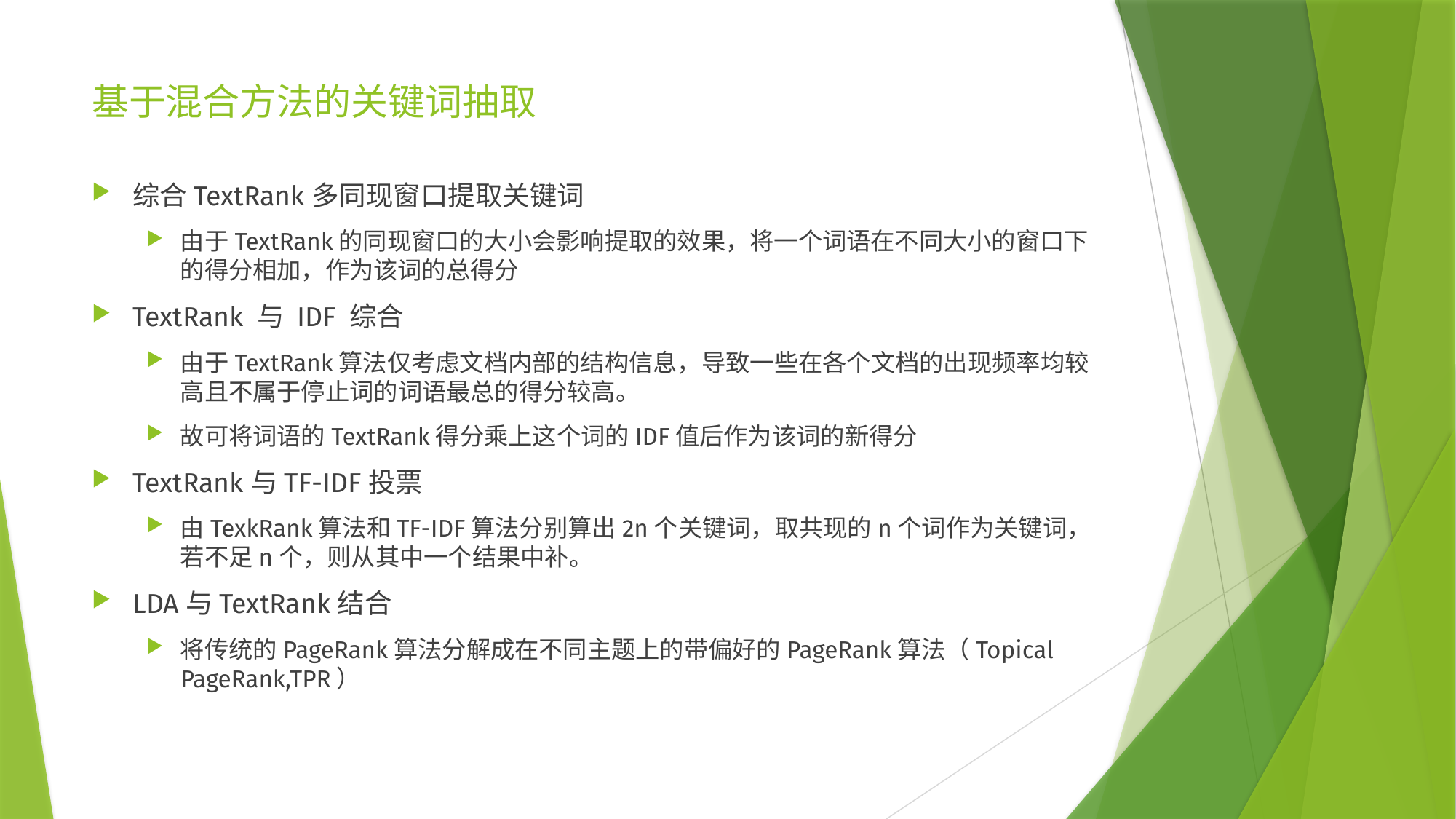

# 基于混合方法的关键词抽取
综合TextRank多同现窗口提取关键词
由于TextRank的同现窗口的大小会影响提取的效果，将一个词语在不同大小的窗口下的得分相加，作为该词的总得分
TextRank 与 IDF 综合
由于TextRank算法仅考虑文档内部的结构信息，导致一些在各个文档的出现频率均较高且不属于停止词的词语最总的得分较高。
故可将词语的TextRank得分乘上这个词的IDF值后作为该词的新得分
TextRank与TF-IDF投票
由TexkRank算法和TF-IDF算法分别算出2n个关键词，取共现的n个词作为关键词，若不足n个，则从其中一个结果中补。
LDA与TextRank结合
将传统的PageRank算法分解成在不同主题上的带偏好的PageRank算法（Topical PageRank,TPR）